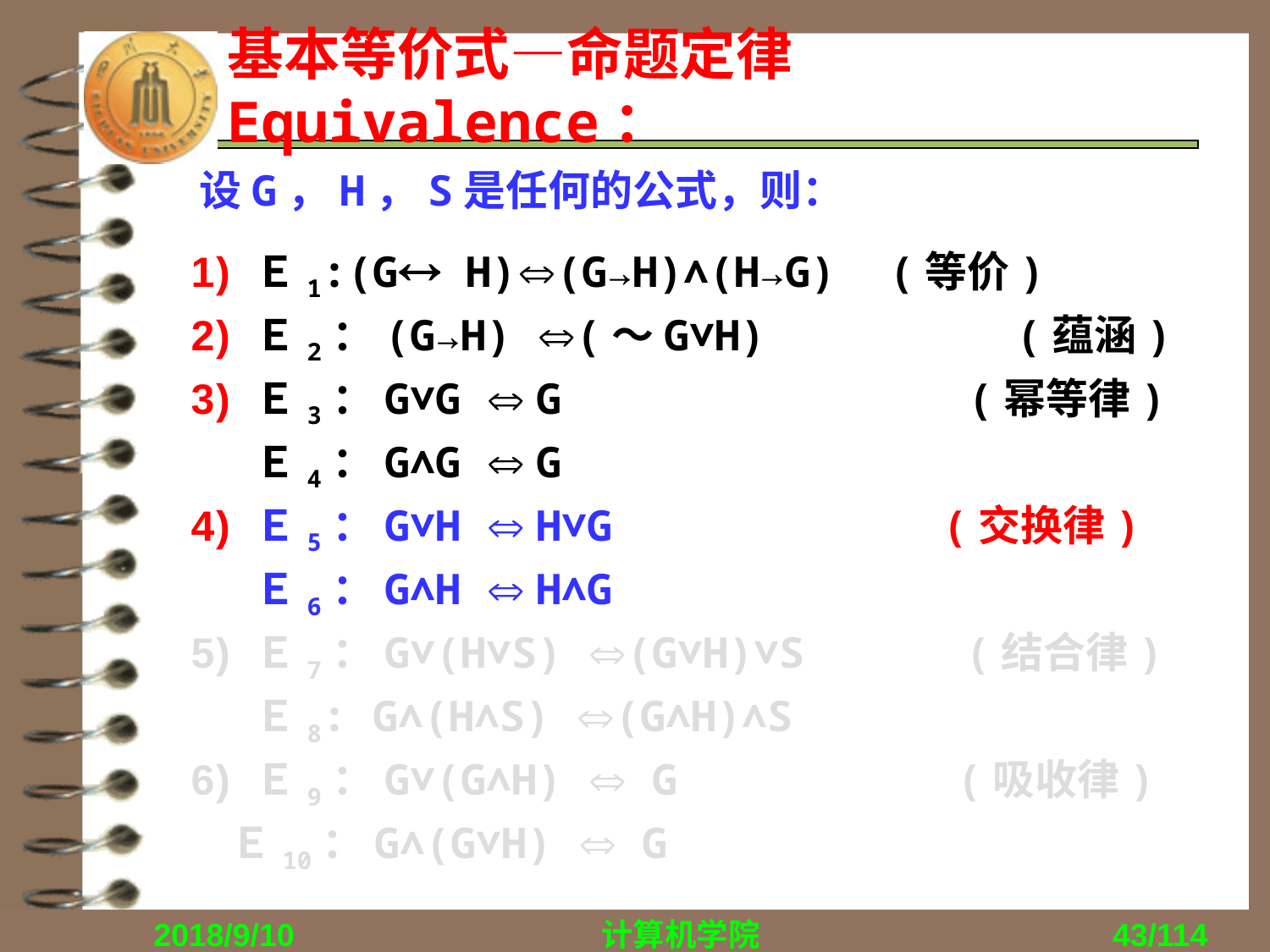

# 基本等价式—命题定律 Equivalence：
 设G，H，S是任何的公式，则：
Ｅ1:(G↔ H)⇔(G→H)∧(H→G)	(等价)
Ｅ2：(G→H) ⇔(～G∨H)      	(蕴涵)
Ｅ3：G∨G ⇔ G                (幂等律)
Ｅ4：G∧G ⇔ G
Ｅ5：G∨H ⇔ H∨G             (交换律)
Ｅ6：G∧H ⇔ H∧G
Ｅ7：G∨(H∨S) ⇔(G∨H)∨S	   (结合律)
Ｅ8: G∧(H∧S) ⇔(G∧H)∧S
Ｅ9：G∨(G∧H) ⇔ G           (吸收律)
   Ｅ10：G∧(G∨H) ⇔ G

2018/9/10
计算机学院
43/114